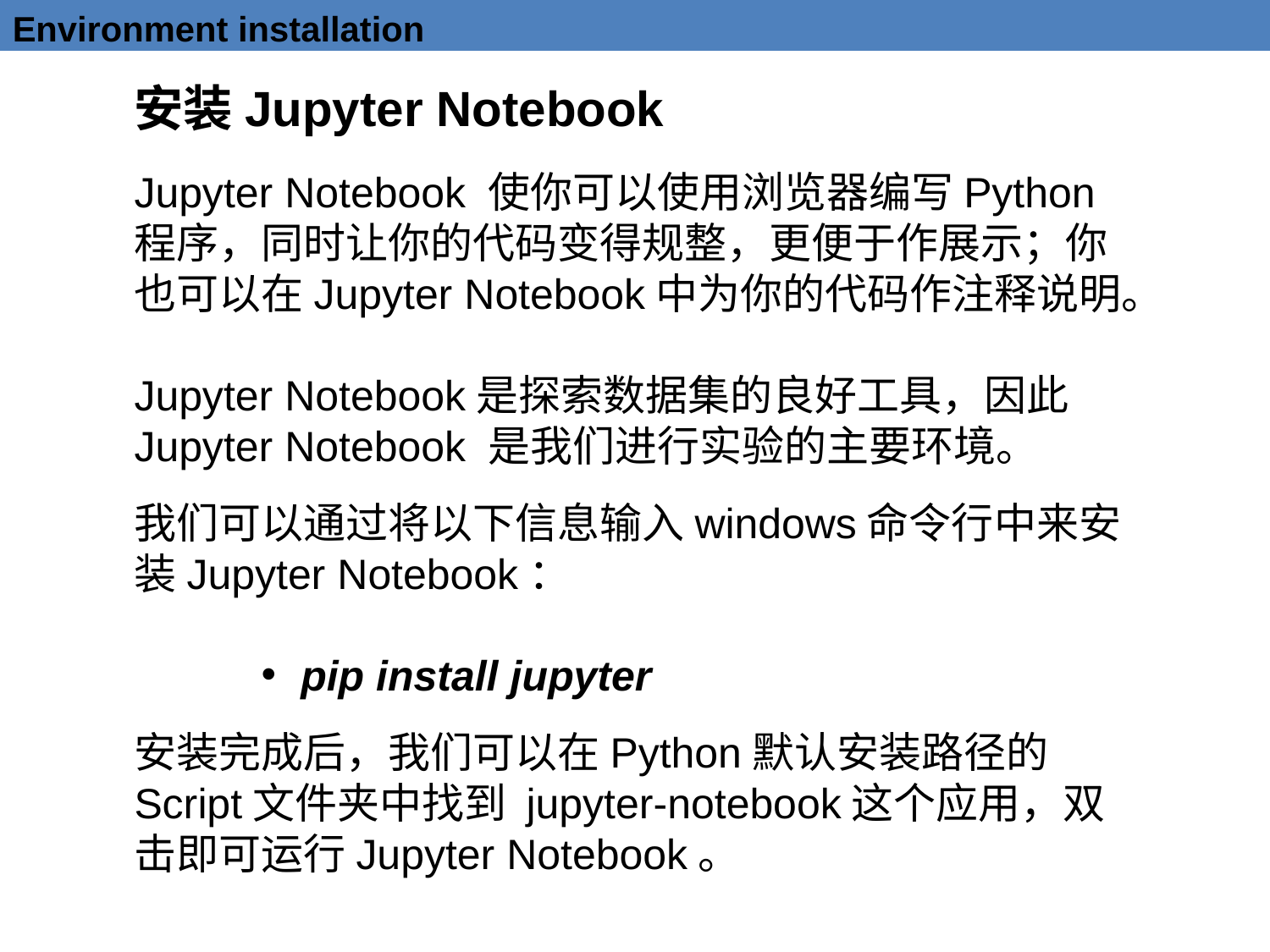

Environment installation
安装Jupyter Notebook
Jupyter Notebook 使你可以使用浏览器编写Python程序，同时让你的代码变得规整，更便于作展示；你也可以在Jupyter Notebook中为你的代码作注释说明。

Jupyter Notebook是探索数据集的良好工具，因此Jupyter Notebook 是我们进行实验的主要环境。

我们可以通过将以下信息输入windows命令行中来安装Jupyter Notebook：

pip install jupyter
安装完成后，我们可以在Python默认安装路径的Script文件夹中找到 jupyter-notebook这个应用，双击即可运行Jupyter Notebook。